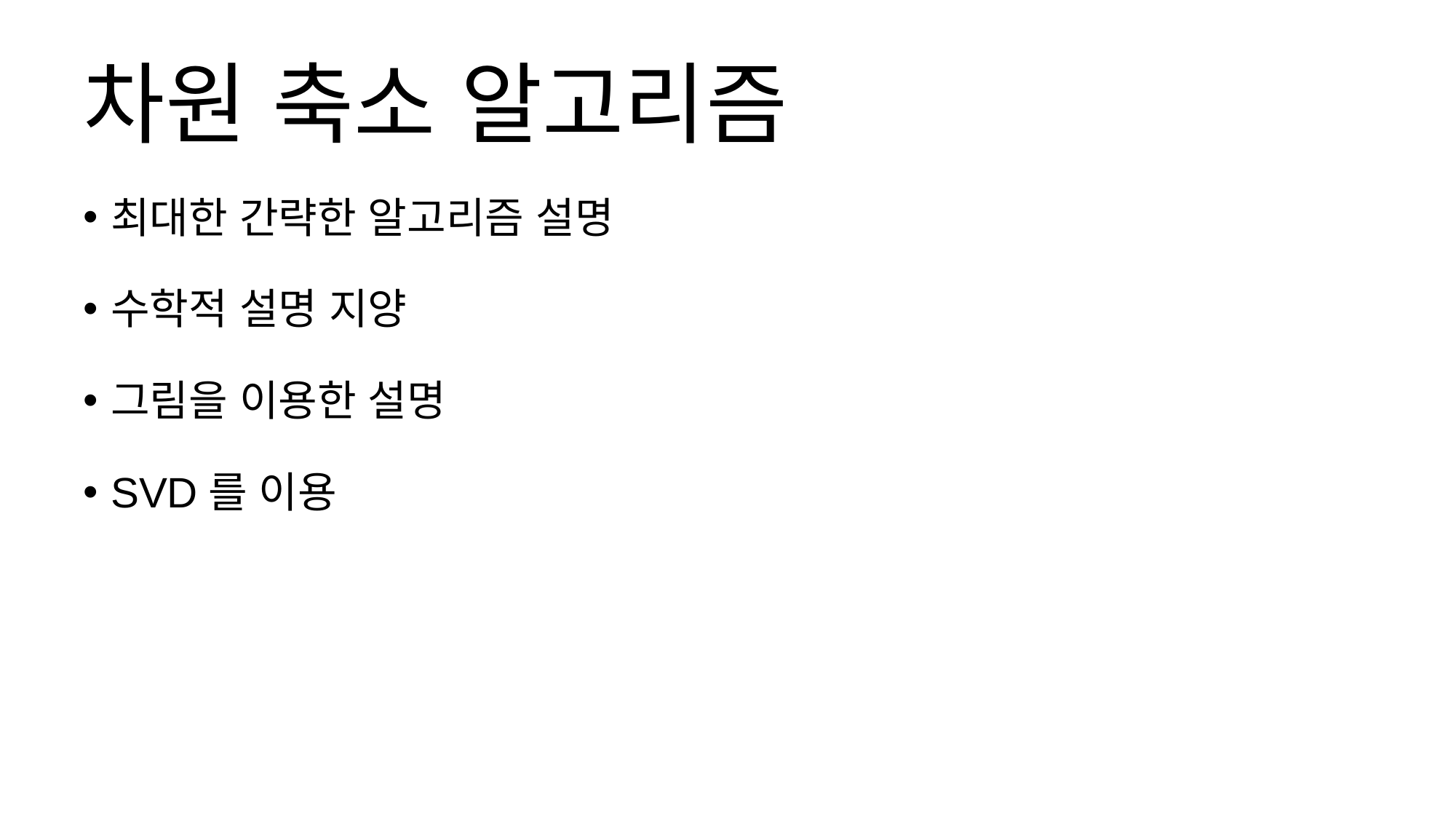

# 차원 축소 알고리즘
최대한 간략한 알고리즘 설명

수학적 설명 지양

그림을 이용한 설명

SVD를 이용